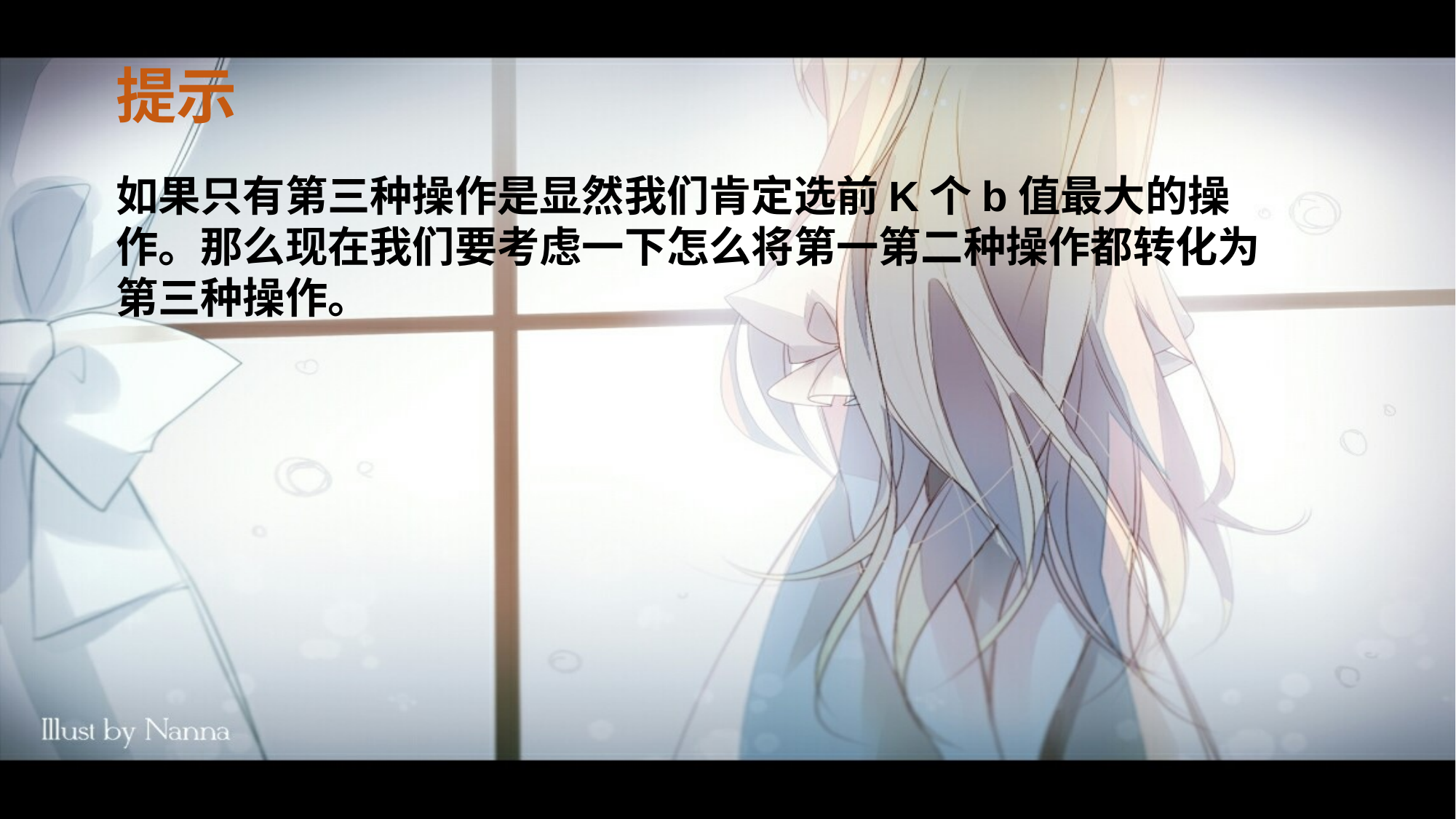

提示
如果只有第三种操作是显然我们肯定选前K个b值最大的操作。那么现在我们要考虑一下怎么将第一第二种操作都转化为第三种操作。